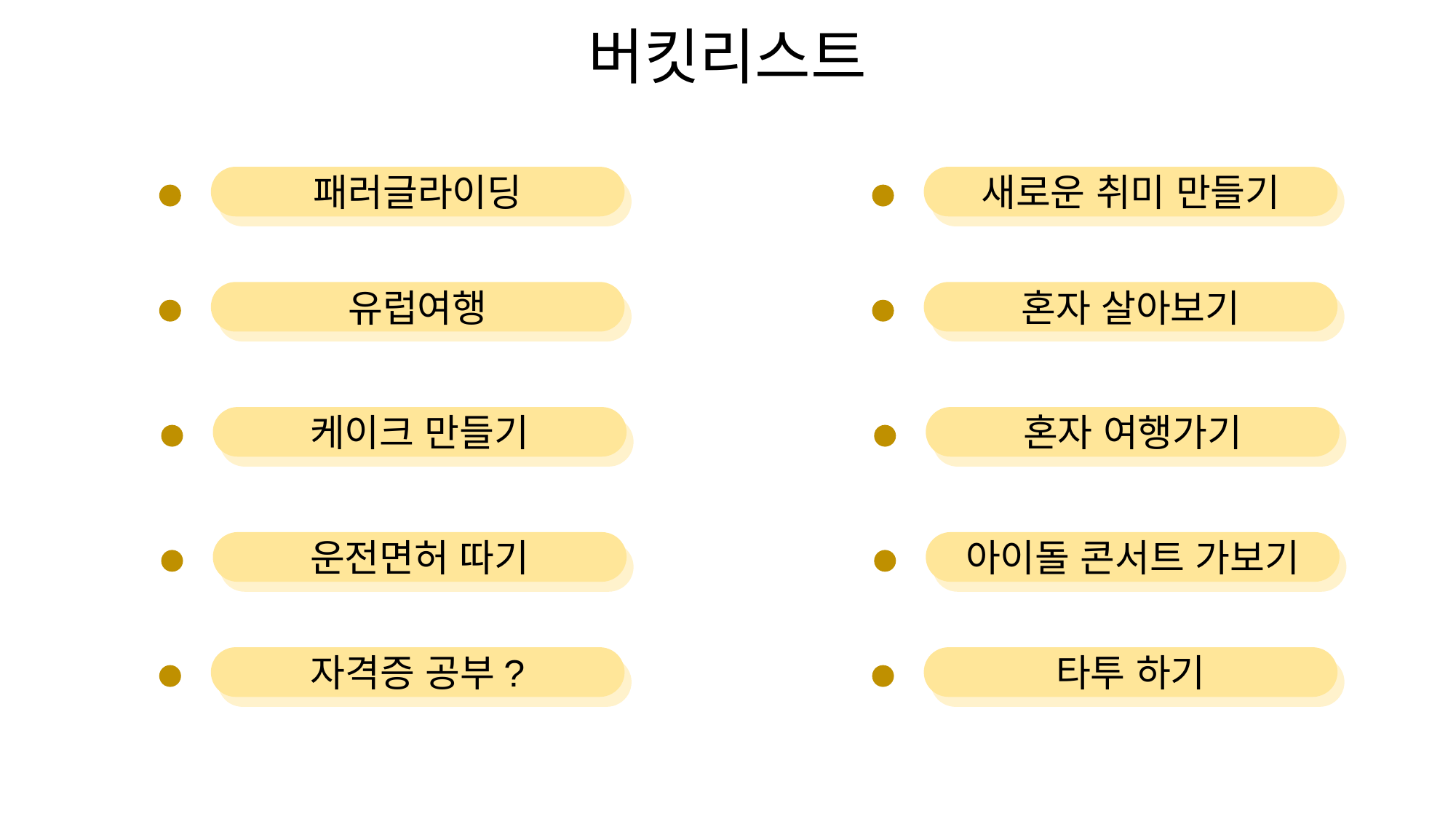

# 버킷리스트
패러글라이딩
새로운 취미 만들기

유럽여행
혼자 살아보기

케이크 만들기
혼자 여행가기

운전면허 따기
아이돌 콘서트 가보기

자격증 공부?
타투 하기